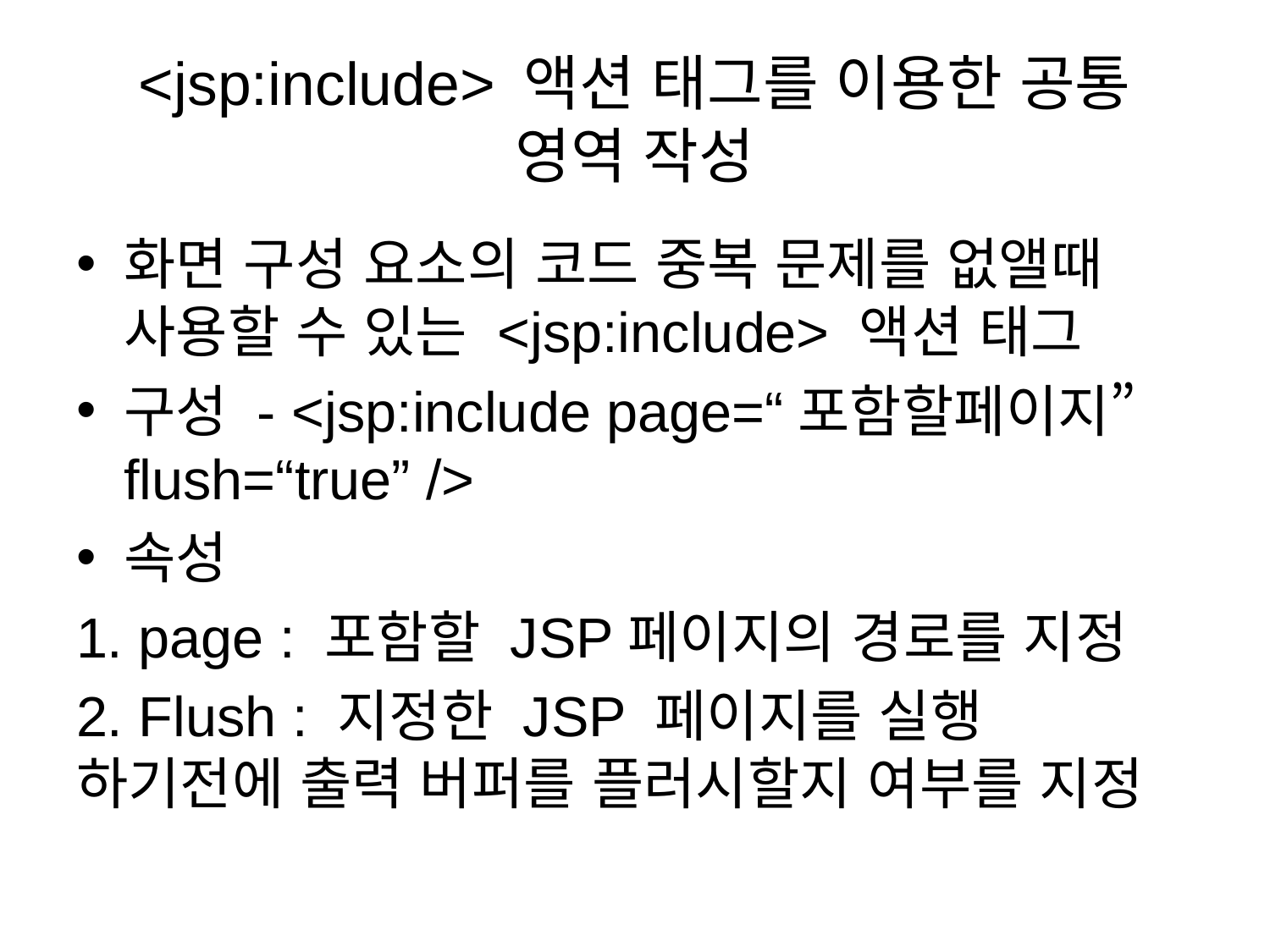

# <jsp:include> 액션 태그를 이용한 공통 영역 작성
화면 구성 요소의 코드 중복 문제를 없앨때 사용할 수 있는 <jsp:include> 액션 태그
구성 - <jsp:include page=“포함할페이지” flush=“true” />
속성
1. page : 포함할 JSP페이지의 경로를 지정
2. Flush : 지정한 JSP 페이지를 실행 하기전에 출력 버퍼를 플러시할지 여부를 지정